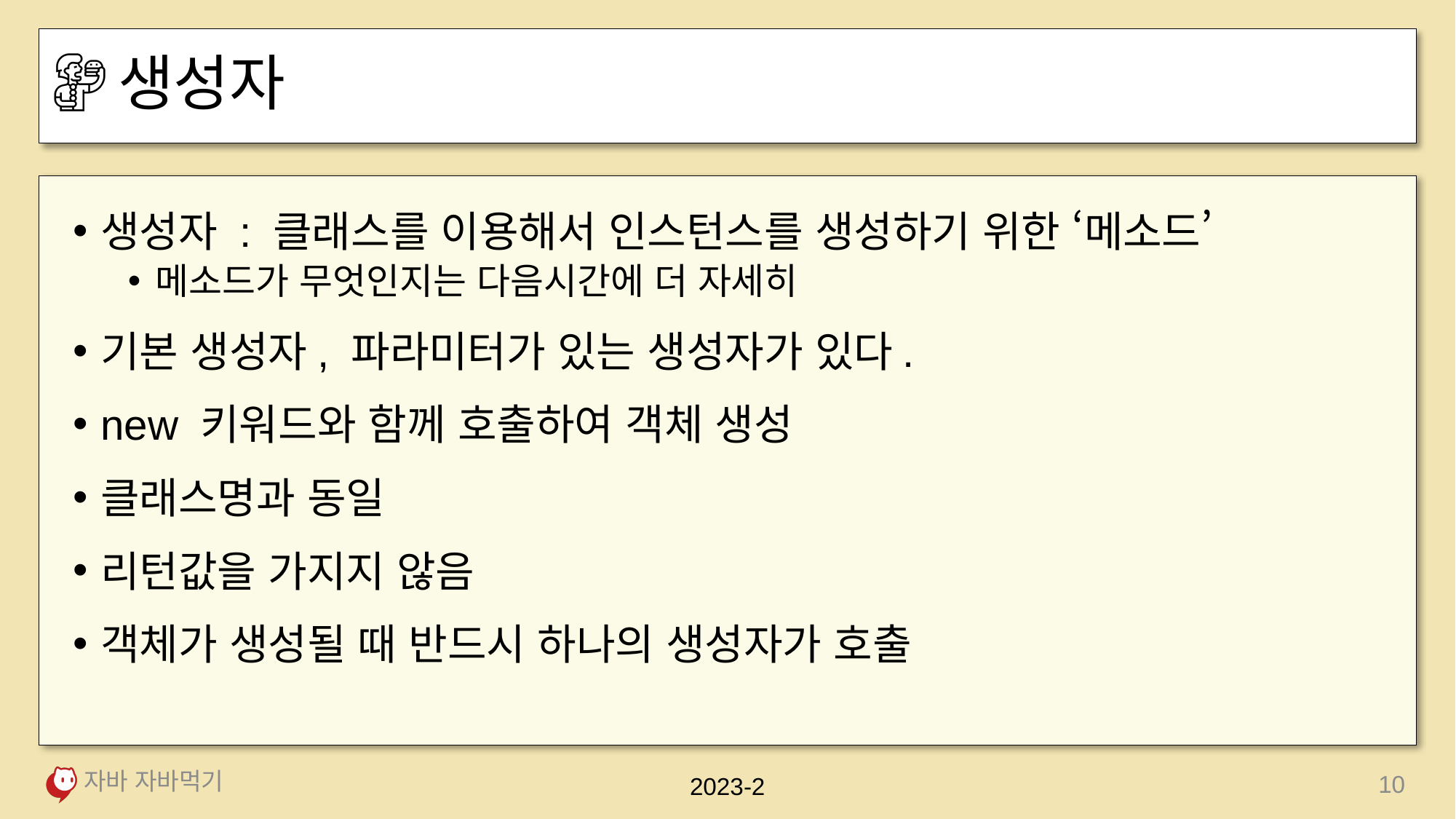

# 생성자
생성자 : 클래스를 이용해서 인스턴스를 생성하기 위한 ‘메소드’
메소드가 무엇인지는 다음시간에 더 자세히
기본 생성자, 파라미터가 있는 생성자가 있다.
new 키워드와 함께 호출하여 객체 생성
클래스명과 동일
리턴값을 가지지 않음
객체가 생성될 때 반드시 하나의 생성자가 호출

자바 자바먹기
10